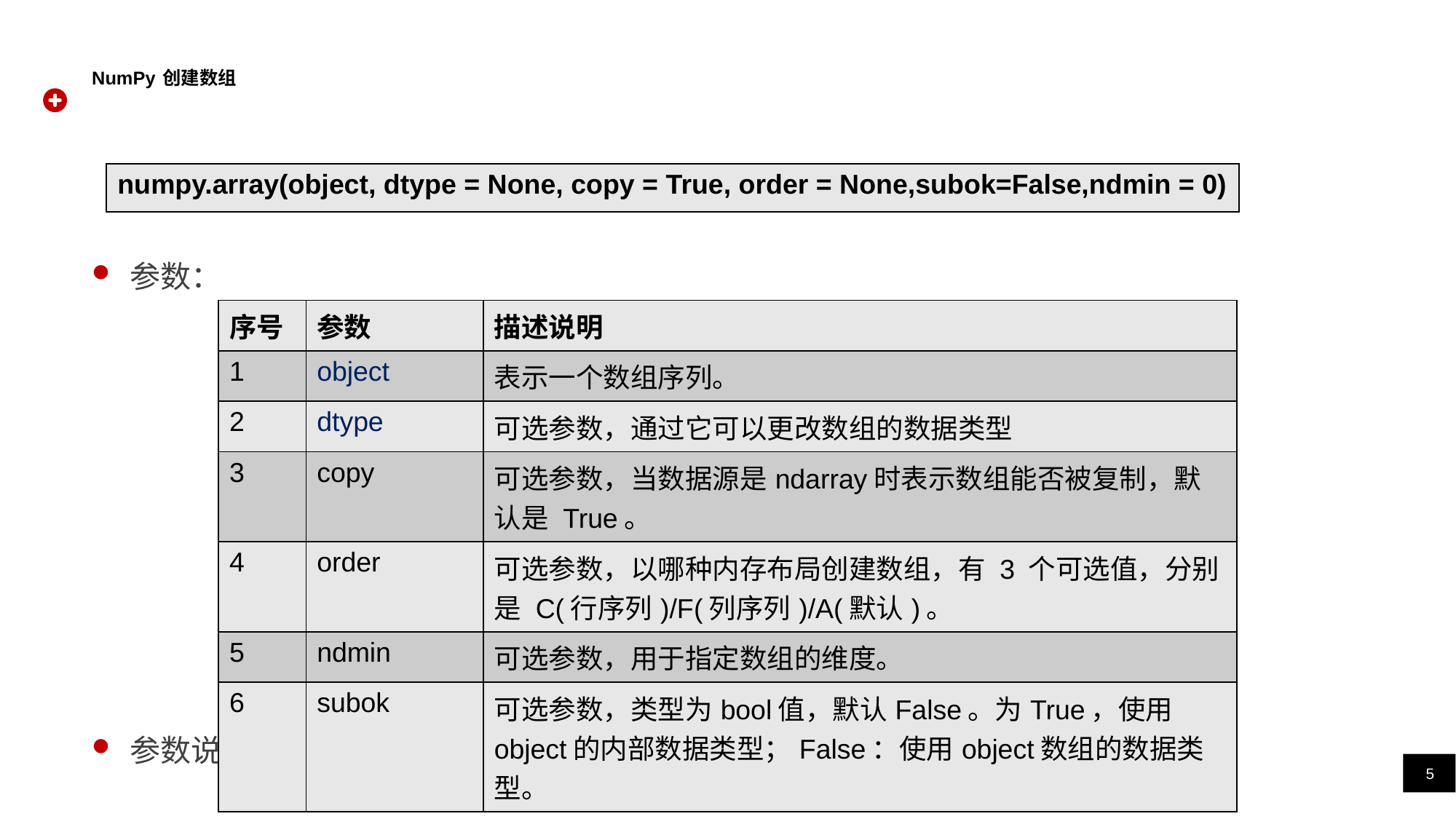

# NumPy 创建数组
| numpy.array(object, dtype = None, copy = True, order = None,subok=False,ndmin = 0) |
| --- |
参数：

参数说明演示：第二节-创建数组与属性.ipynb
| 序号 | 参数 | 描述说明 |
| --- | --- | --- |
| 1 | object | 表示一个数组序列。 |
| 2 | dtype | 可选参数，通过它可以更改数组的数据类型 |
| 3 | copy | 可选参数，当数据源是ndarray时表示数组能否被复制，默认是 True。 |
| 4 | order | 可选参数，以哪种内存布局创建数组，有 3 个可选值，分别是 C(行序列)/F(列序列)/A(默认)。 |
| 5 | ndmin | 可选参数，用于指定数组的维度。 |
| 6 | subok | 可选参数，类型为bool值，默认False。为True，使用object的内部数据类型；False：使用object数组的数据类型。 |